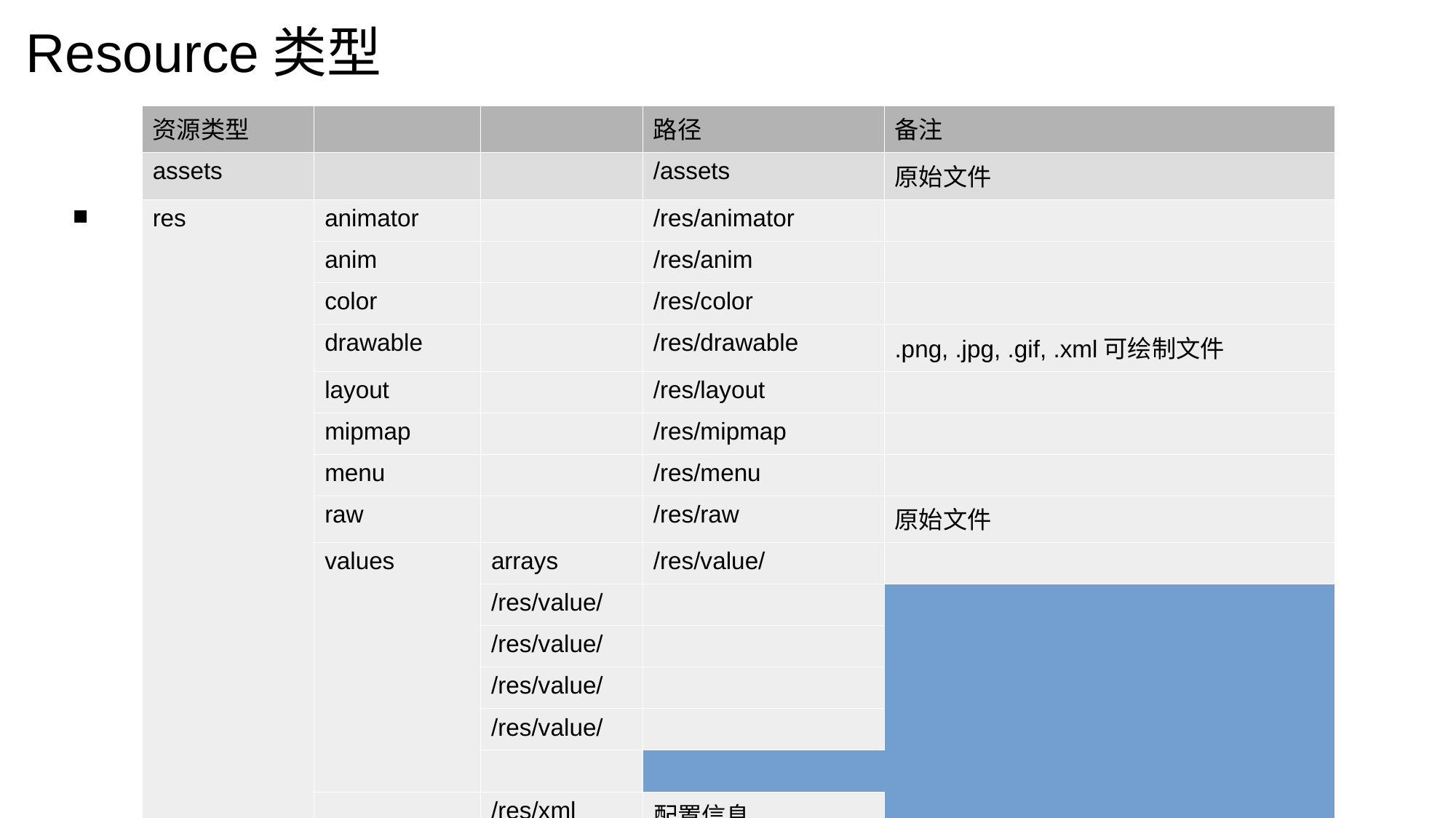

Resource类型
| 资源类型 |  |  | 路径 | 备注 |
| --- | --- | --- | --- | --- |
| assets |  |  | /assets | 原始文件 |
| res | animator |  | /res/animator |  |
|  | anim |  | /res/anim |  |
|  | color |  | /res/color |  |
|  | drawable |  | /res/drawable | .png, .jpg, .gif, .xml可绘制文件 |
|  | layout |  | /res/layout |  |
|  | mipmap |  | /res/mipmap |  |
|  | menu |  | /res/menu |  |
|  | raw |  | /res/raw | 原始文件 |
|  | values | arrays | /res/value/ |  |
|  | colors | /res/value/ |  |
|  | dimens | /res/value/ |  |
|  | strings | /res/value/ |  |
|  | styles | /res/value/ |  |
| theme | /res/value/ |  |
| /res/xml |  | /res/xml | 配置信息 |